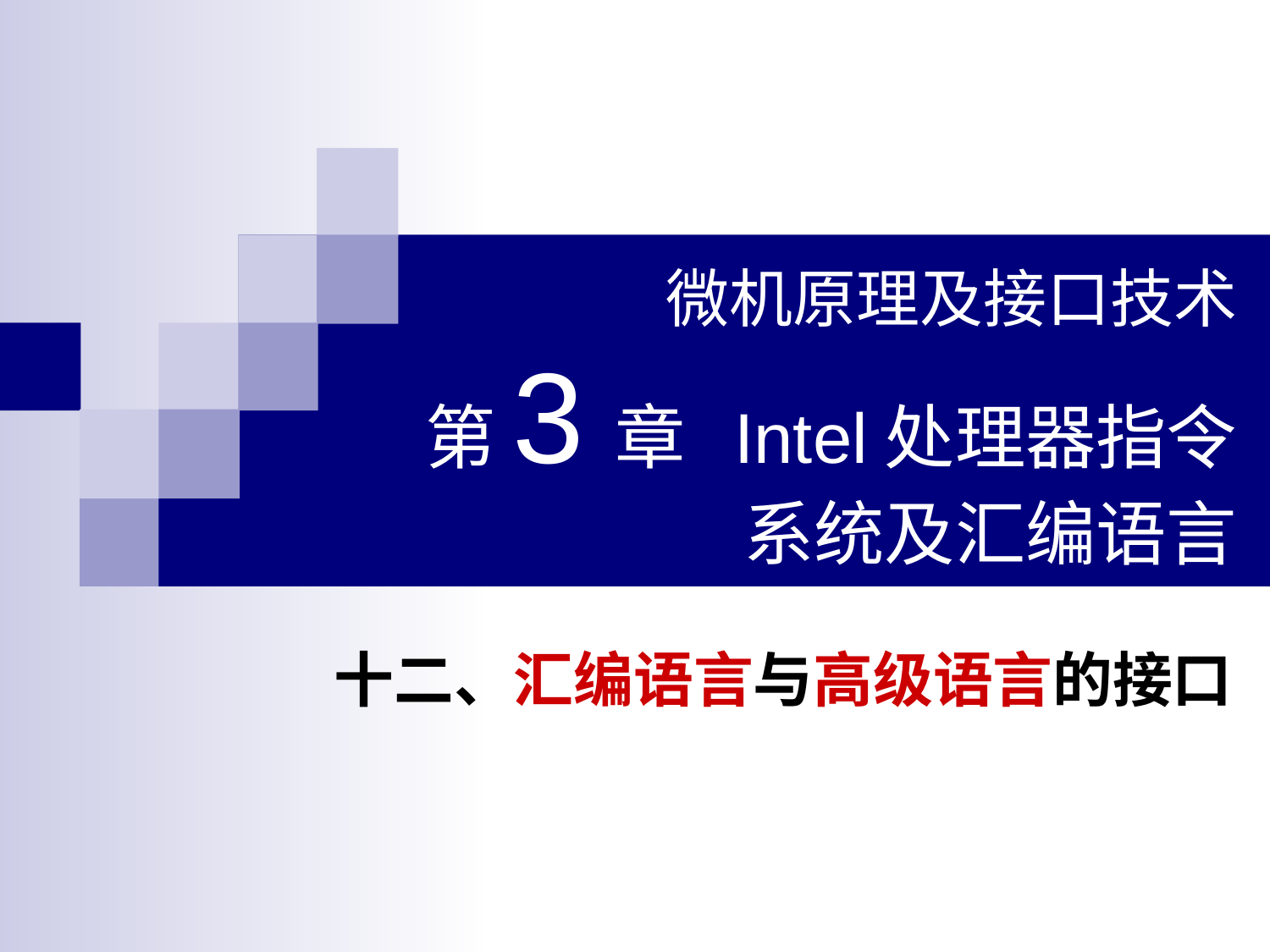

微机原理及接口技术
第3章  Intel处理器指令系统及汇编语言
十二、汇编语言与高级语言的接口